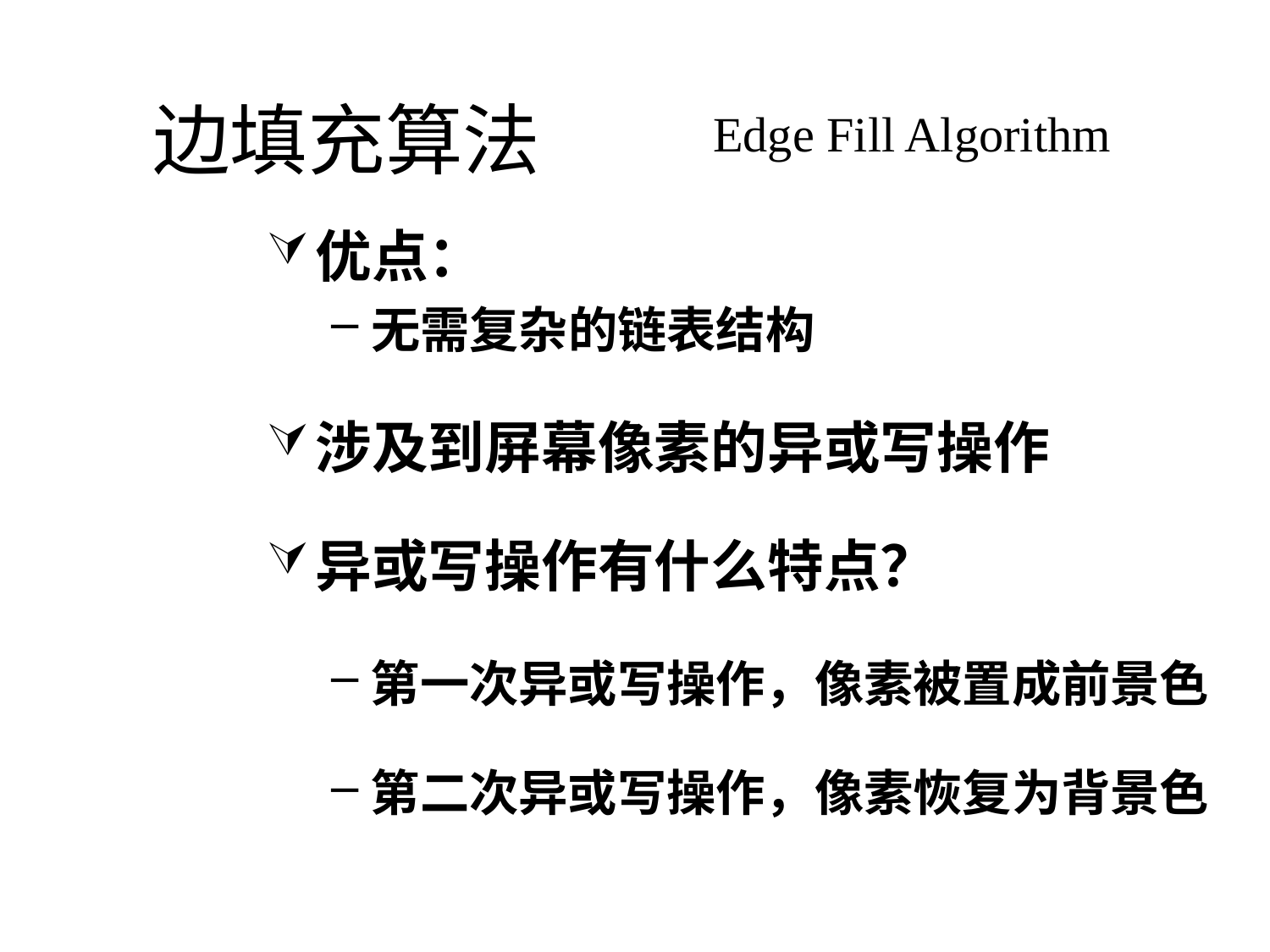

# 边填充算法
Edge Fill Algorithm
优点：
无需复杂的链表结构
涉及到屏幕像素的异或写操作
异或写操作有什么特点？
第一次异或写操作，像素被置成前景色
第二次异或写操作，像素恢复为背景色